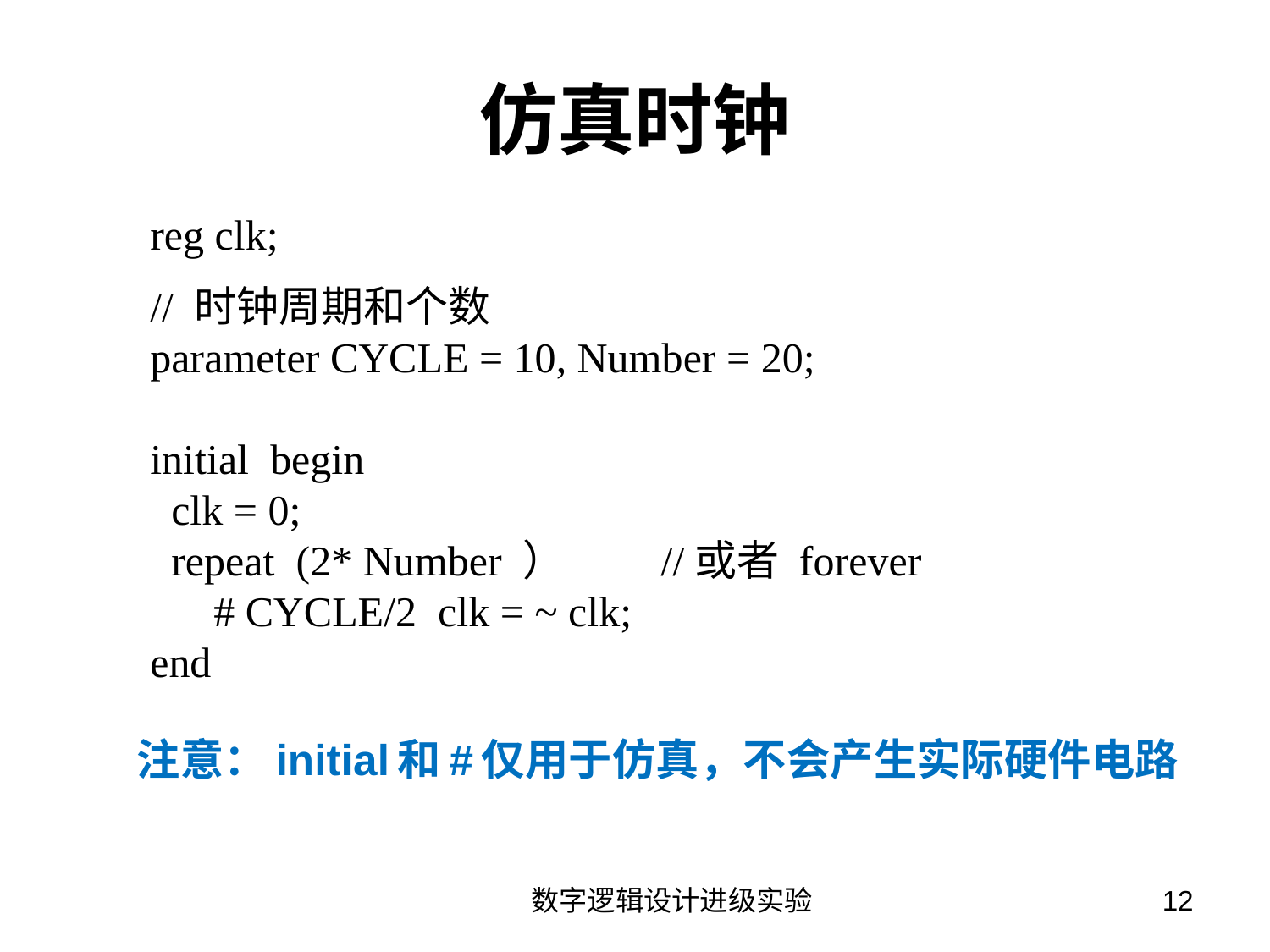

# 仿真时钟
reg clk;
// 时钟周期和个数
parameter CYCLE = 10, Number = 20;

initial  begin
  clk = 0;
  repeat  (2* Number ）         //或者 forever
      # CYCLE/2  clk = ~ clk;
end
注意：initial和#仅用于仿真，不会产生实际硬件电路

数字逻辑设计进级实验
12